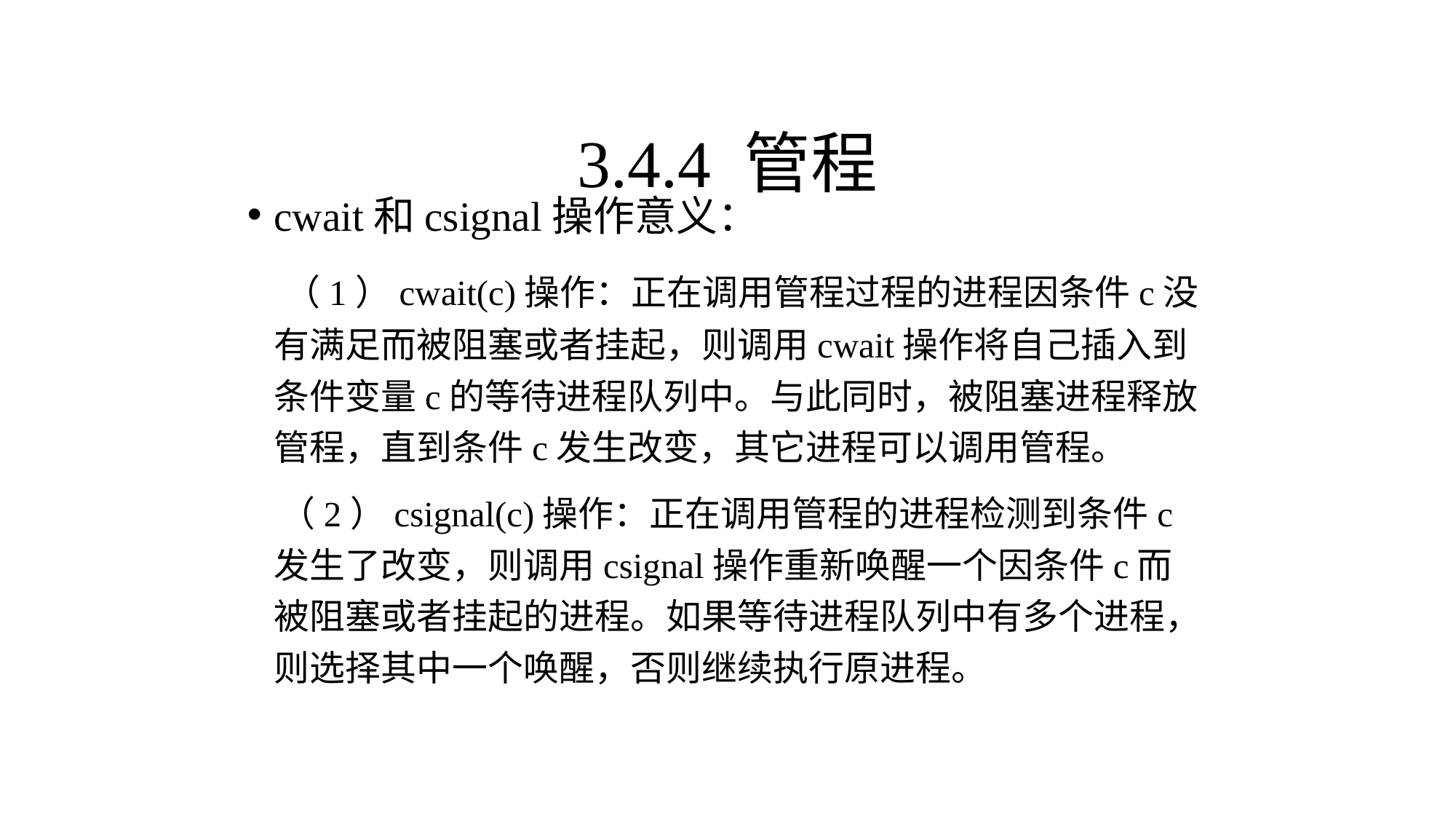

3.4.4 管程
cwait和csignal操作意义：
   （1）cwait(c)操作：正在调用管程过程的进程因条件c没有满足而被阻塞或者挂起，则调用cwait操作将自己插入到条件变量c的等待进程队列中。与此同时，被阻塞进程释放管程，直到条件c发生改变，其它进程可以调用管程。
   （2）csignal(c)操作：正在调用管程的进程检测到条件c发生了改变，则调用csignal操作重新唤醒一个因条件c而被阻塞或者挂起的进程。如果等待进程队列中有多个进程，则选择其中一个唤醒，否则继续执行原进程。

19